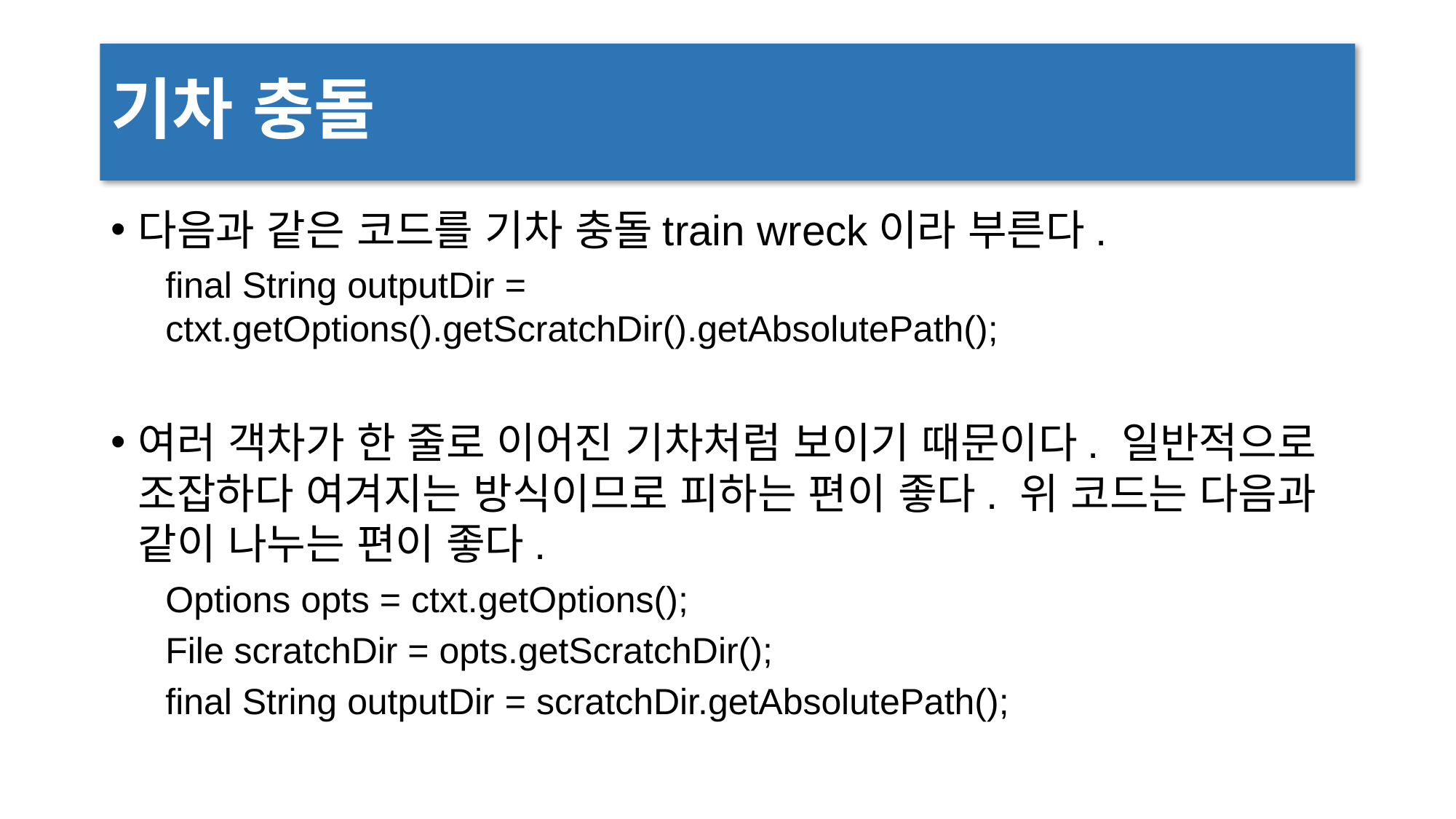

# 기차 충돌
다음과 같은 코드를 기차 충돌train wreck이라 부른다.
final String outputDir = ctxt.getOptions().getScratchDir().getAbsolutePath();

여러 객차가 한 줄로 이어진 기차처럼 보이기 때문이다. 일반적으로 조잡하다 여겨지는 방식이므로 피하는 편이 좋다. 위 코드는 다음과 같이 나누는 편이 좋다.
Options opts = ctxt.getOptions();
File scratchDir = opts.getScratchDir();
final String outputDir = scratchDir.getAbsolutePath();